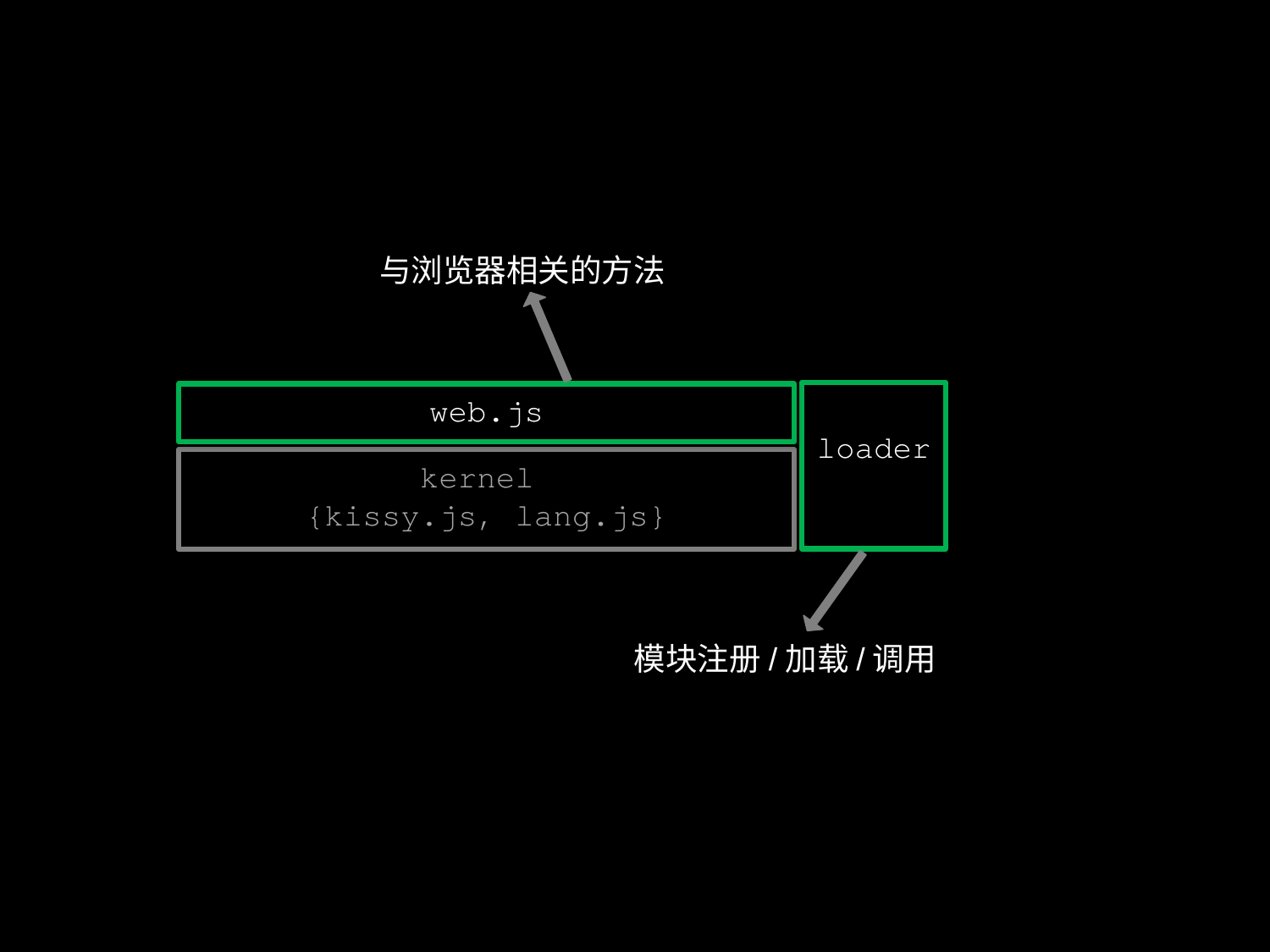

与浏览器相关的方法

loader
web.js
kernel
{kissy.js, lang.js}

模块注册/加载/调用